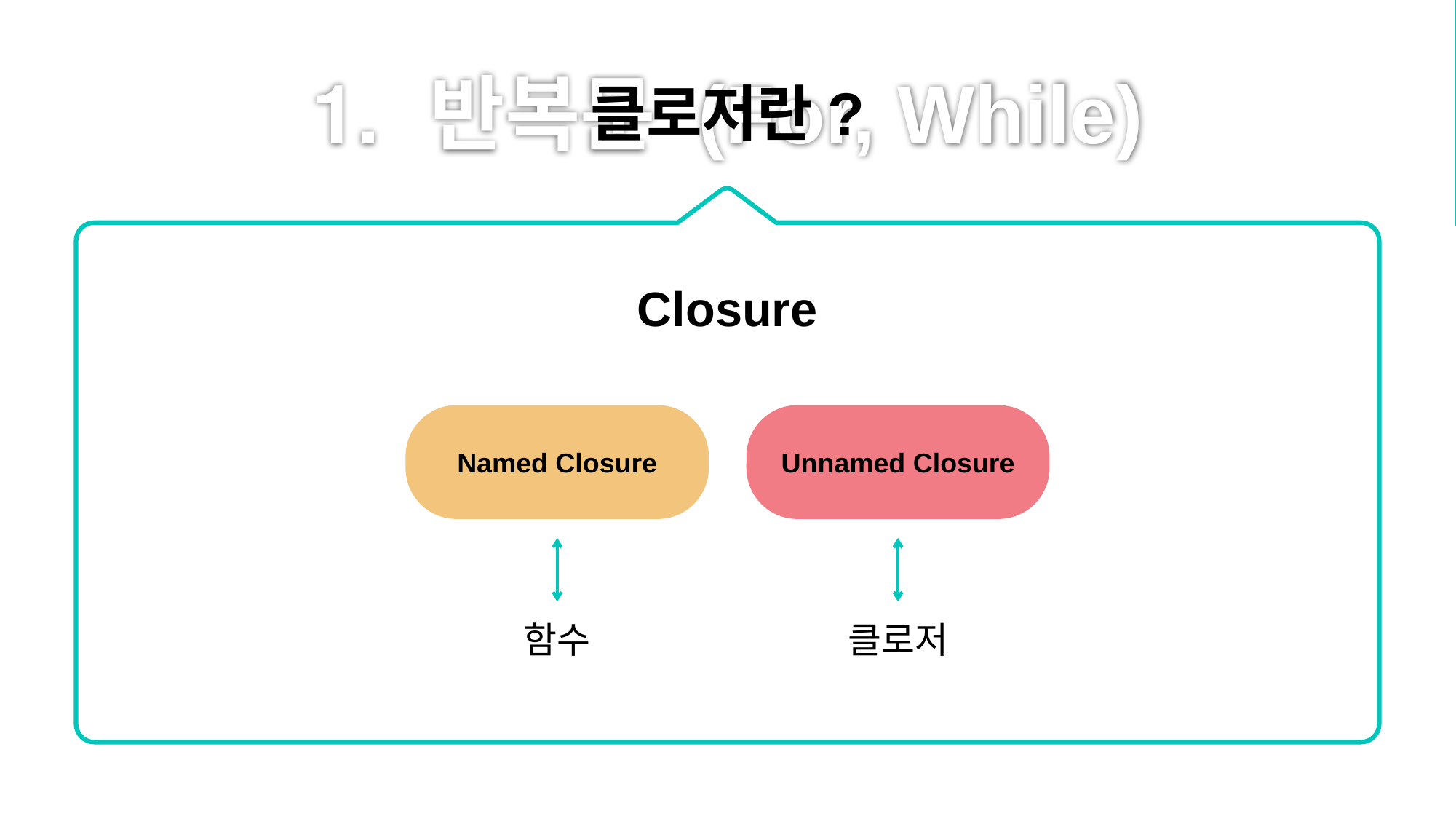

# 반복문 (For, While)
클로저란?

Closure
Named Closure
Unnamed Closure

함수
클로저